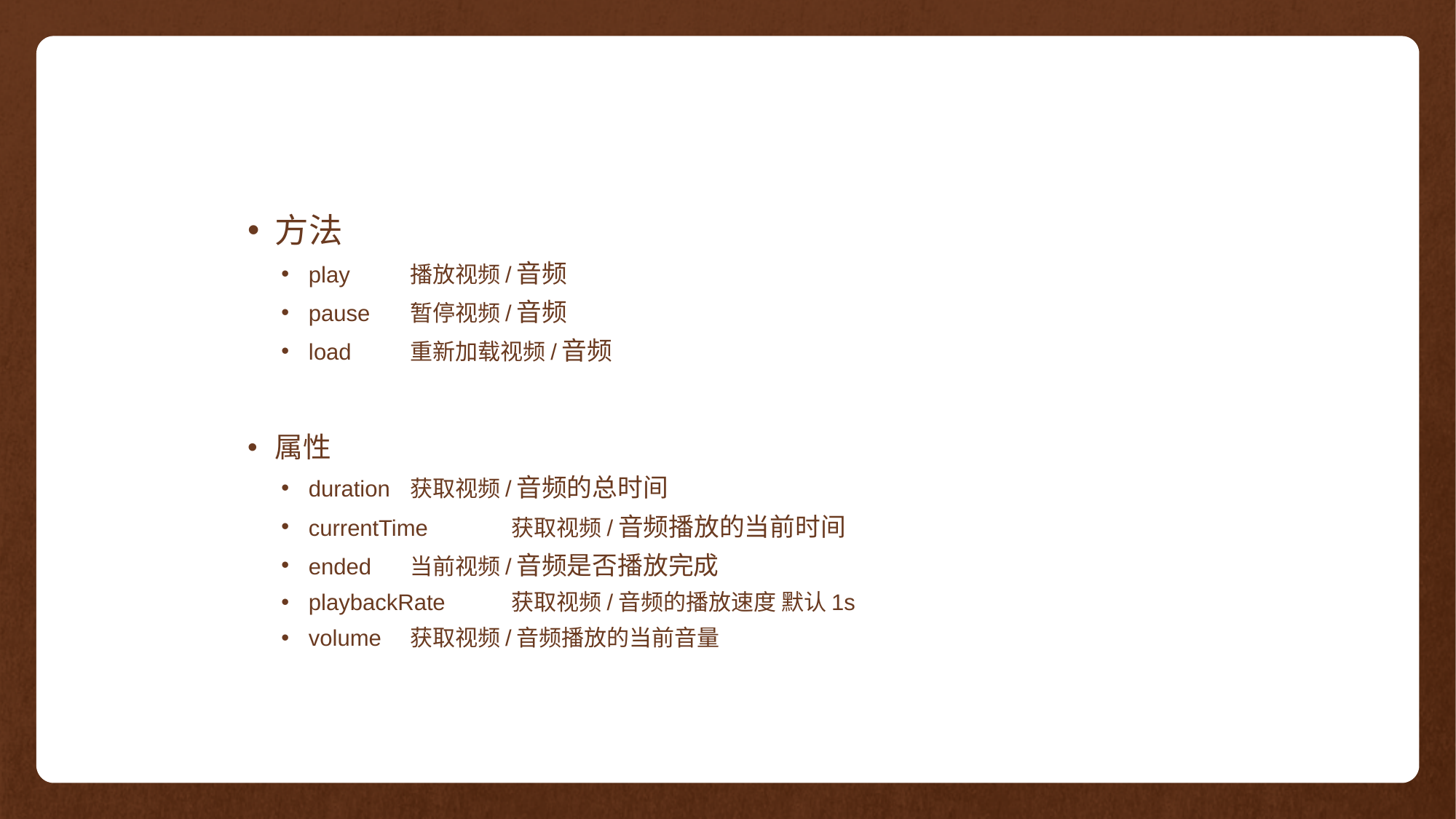

方法
play 	播放视频/音频
pause 	暂停视频/音频
load	重新加载视频/音频

属性
duration		获取视频/音频的总时间
currentTime		获取视频/音频播放的当前时间
ended		当前视频/音频是否播放完成
playbackRate	获取视频/音频的播放速度 默认1s
volume		获取视频/音频播放的当前音量